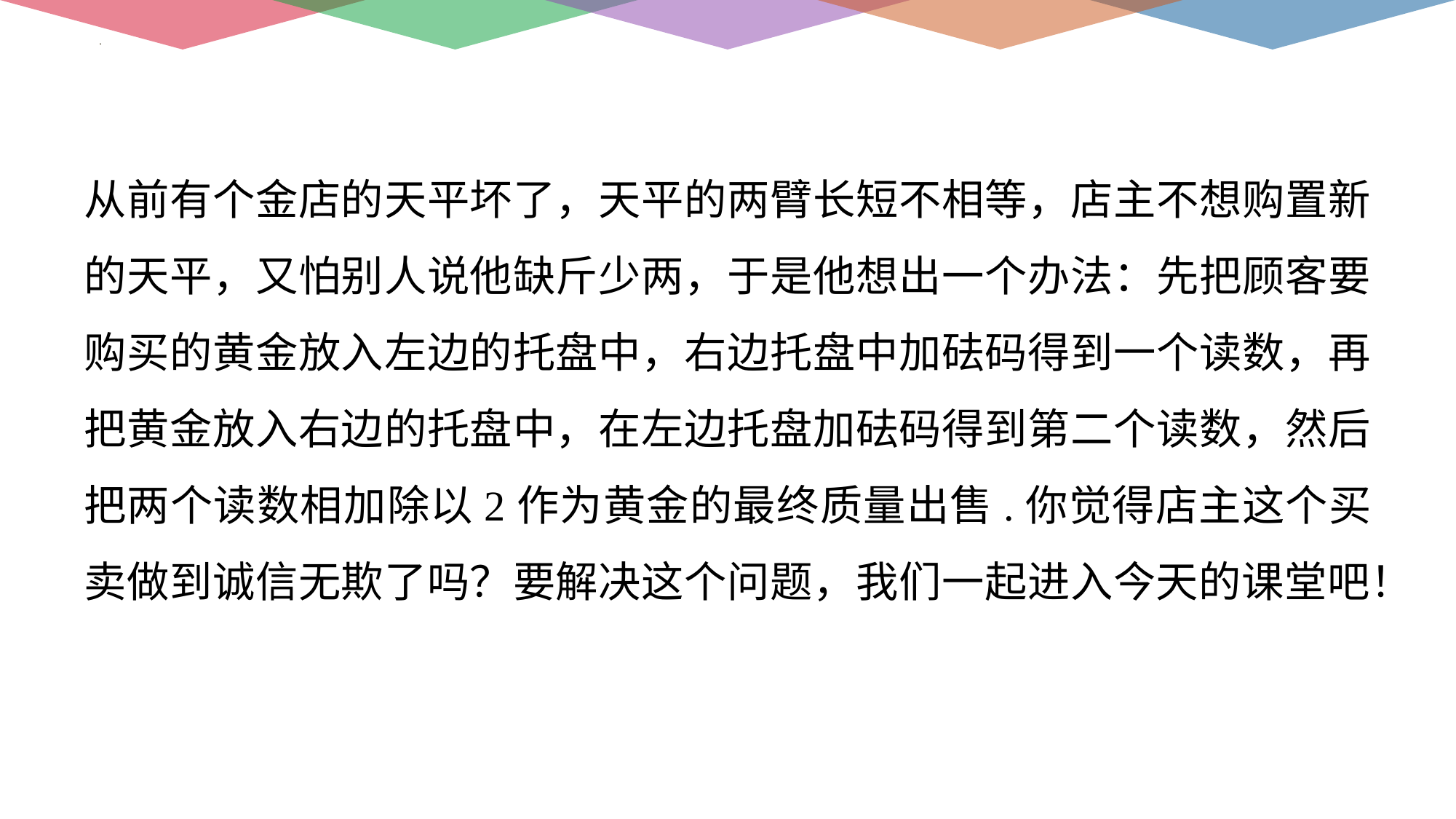

从前有个金店的天平坏了，天平的两臂长短不相等，店主不想购置新的天平，又怕别人说他缺斤少两，于是他想出一个办法：先把顾客要购买的黄金放入左边的托盘中，右边托盘中加砝码得到一个读数，再把黄金放入右边的托盘中，在左边托盘加砝码得到第二个读数，然后把两个读数相加除以2作为黄金的最终质量出售.你觉得店主这个买卖做到诚信无欺了吗？要解决这个问题，我们一起进入今天的课堂吧！